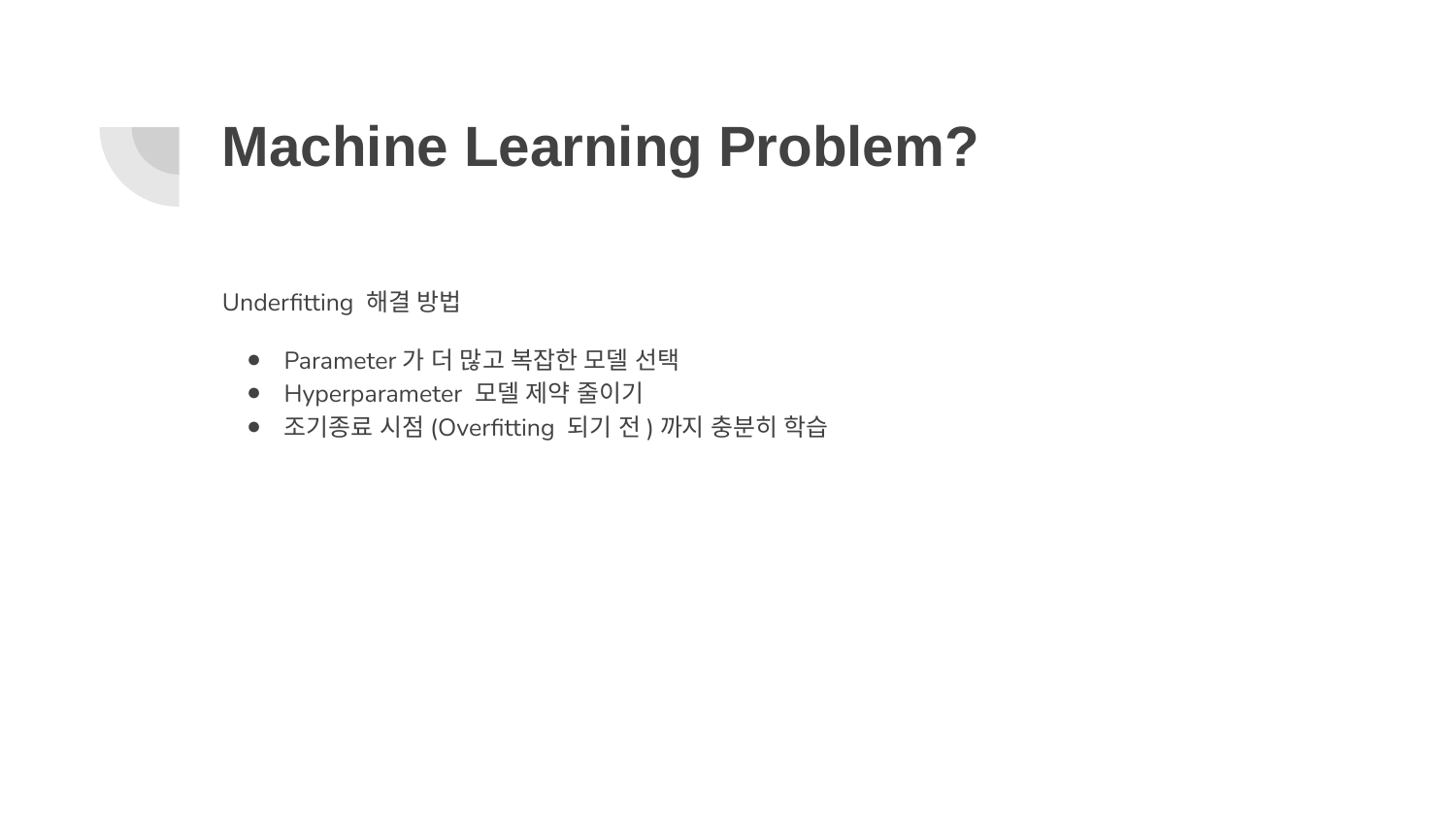

# Machine Learning Problem?
Underfitting 해결 방법
Parameter가 더 많고 복잡한 모델 선택
Hyperparameter 모델 제약 줄이기
조기종료 시점(Overfitting 되기 전)까지 충분히 학습